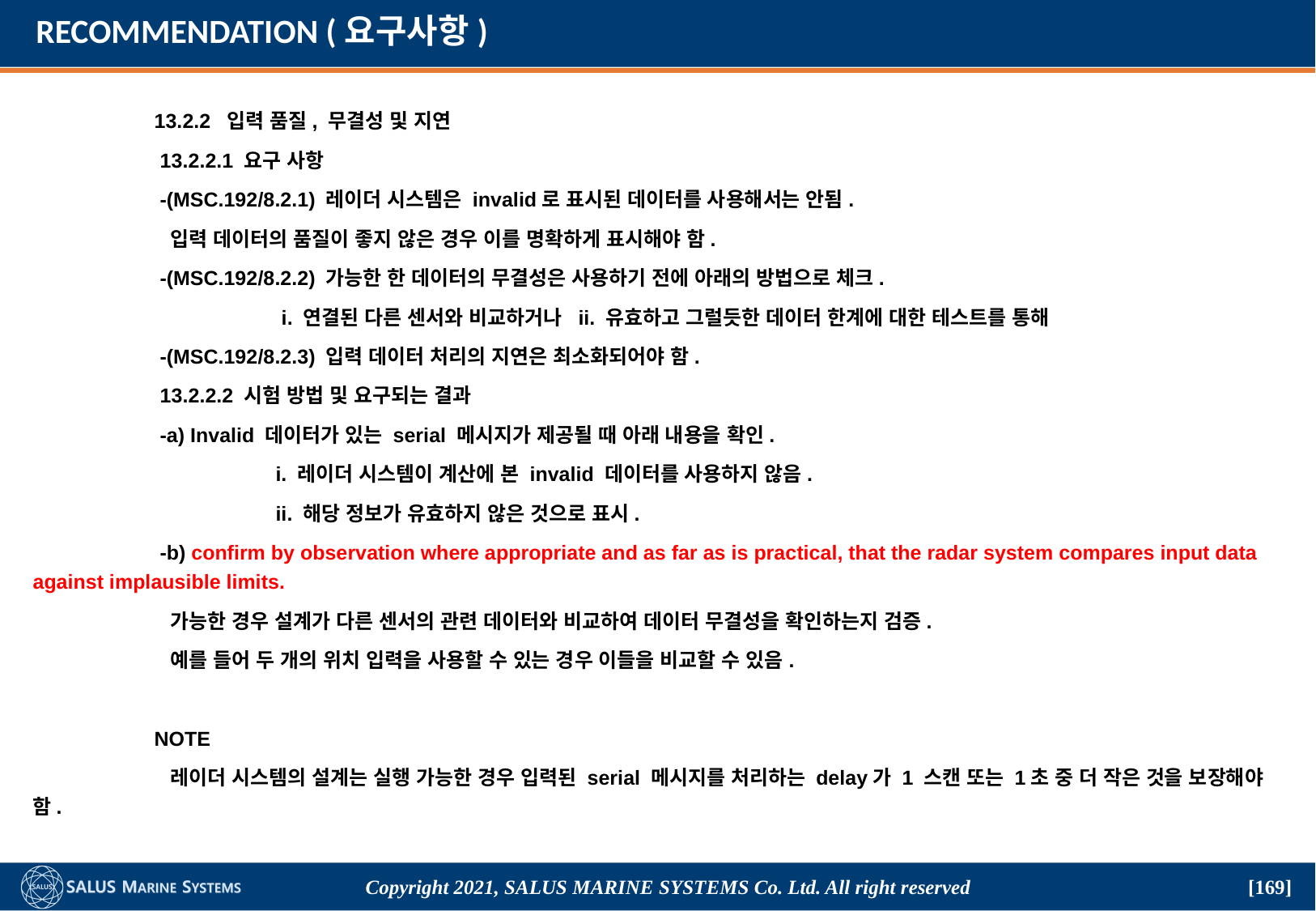

# RECOMMENDATION (요구사항)
	13.2.2  입력 품질, 무결성 및 지연
	 13.2.2.1 요구 사항
	 -(MSC.192/8.2.1) 레이더 시스템은 invalid로 표시된 데이터를 사용해서는 안됨.
	  입력 데이터의 품질이 좋지 않은 경우 이를 명확하게 표시해야 함.
	 -(MSC.192/8.2.2) 가능한 한 데이터의 무결성은 사용하기 전에 아래의 방법으로 체크.
		 i. 연결된 다른 센서와 비교하거나  ii. 유효하고 그럴듯한 데이터 한계에 대한 테스트를 통해
	 -(MSC.192/8.2.3) 입력 데이터 처리의 지연은 최소화되어야 함.
	 13.2.2.2 시험 방법 및 요구되는 결과
	 -a) Invalid 데이터가 있는 serial 메시지가 제공될 때 아래 내용을 확인.
		i. 레이더 시스템이 계산에 본 invalid 데이터를 사용하지 않음.
		ii. 해당 정보가 유효하지 않은 것으로 표시.
	 -b) confirm by observation where appropriate and as far as is practical, that the radar system compares input data against implausible limits.
	  가능한 경우 설계가 다른 센서의 관련 데이터와 비교하여 데이터 무결성을 확인하는지 검증.
	  예를 들어 두 개의 위치 입력을 사용할 수 있는 경우 이들을 비교할 수 있음.

	NOTE
	  레이더 시스템의 설계는 실행 가능한 경우 입력된 serial 메시지를 처리하는 delay가 1 스캔 또는 1초 중 더 작은 것을 보장해야 함.
Copyright 2021, SALUS Marine Systems Co. Ltd. All right reserved
[169]